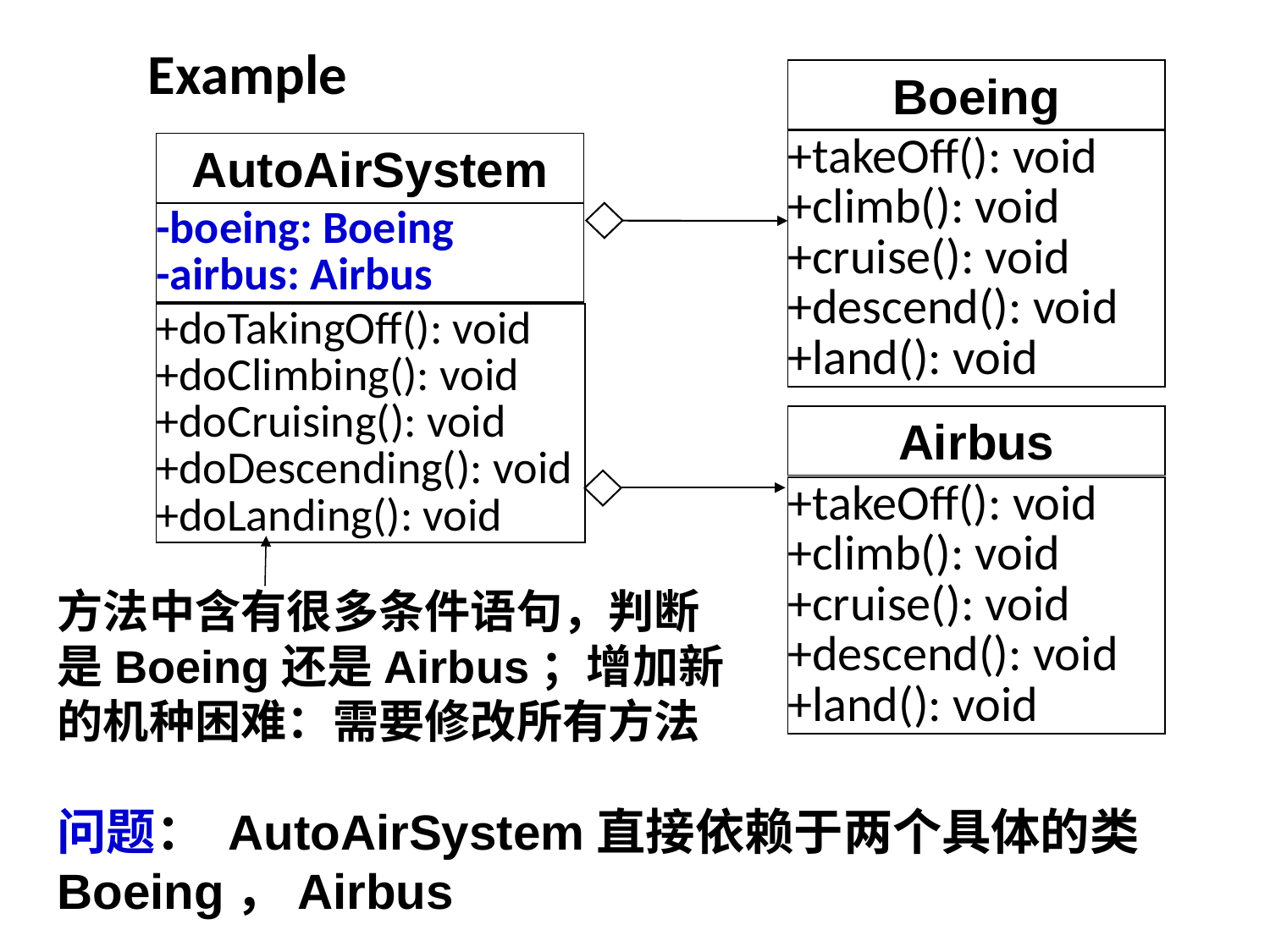

# Example
Boeing
+takeOff(): void
+climb(): void
+cruise(): void
+descend(): void
+land(): void
AutoAirSystem
-boeing: Boeing
-airbus: Airbus

+doTakingOff(): void
+doClimbing(): void
+doCruising(): void
+doDescending(): void
+doLanding(): void
Airbus

+takeOff(): void
+climb(): void
+cruise(): void
+descend(): void
+land(): void

方法中含有很多条件语句，判断是Boeing还是Airbus；增加新的机种困难：需要修改所有方法
问题： AutoAirSystem直接依赖于两个具体的类Boeing，Airbus